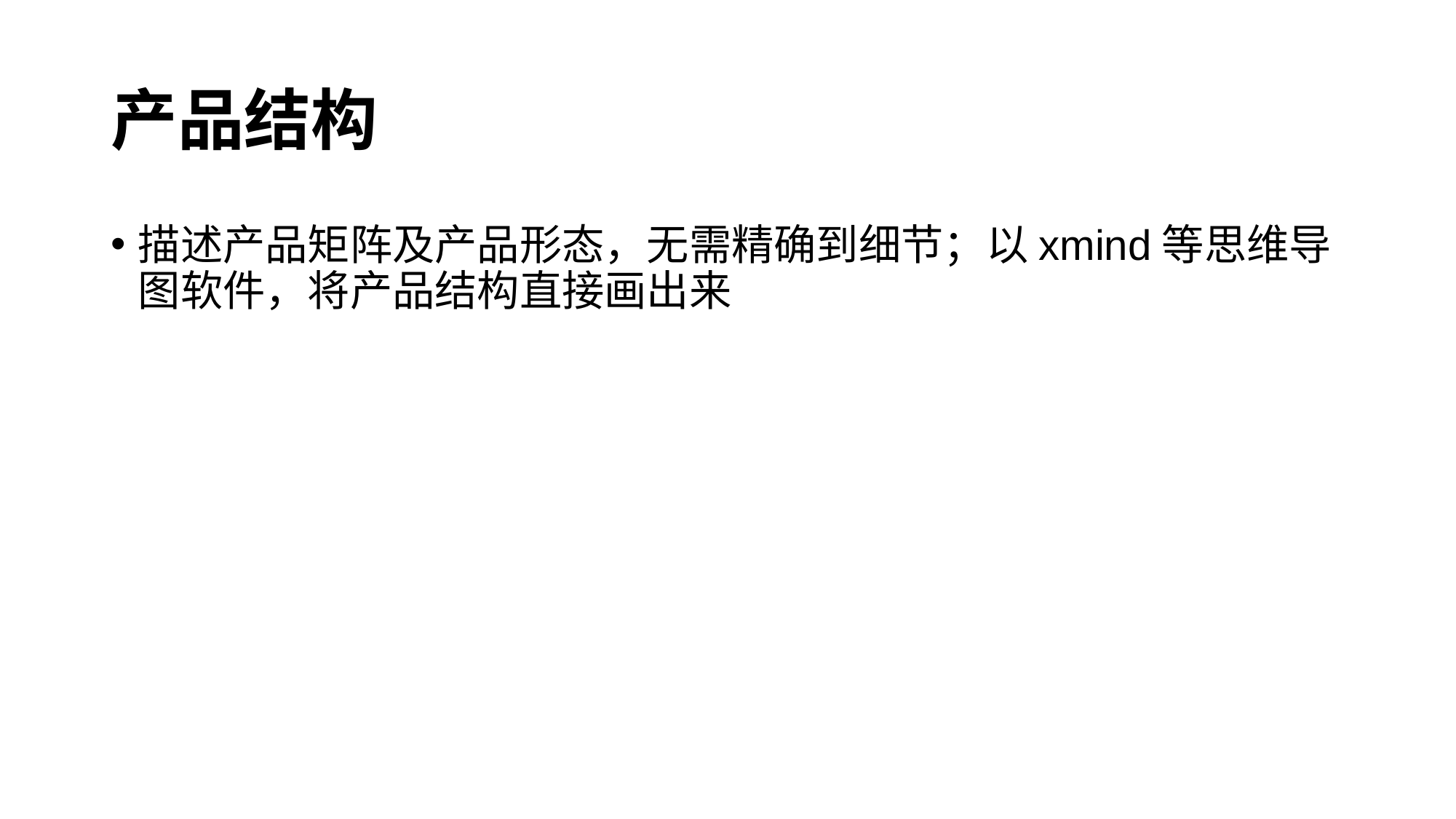

# 产品结构
描述产品矩阵及产品形态，无需精确到细节；以xmind等思维导图软件，将产品结构直接画出来